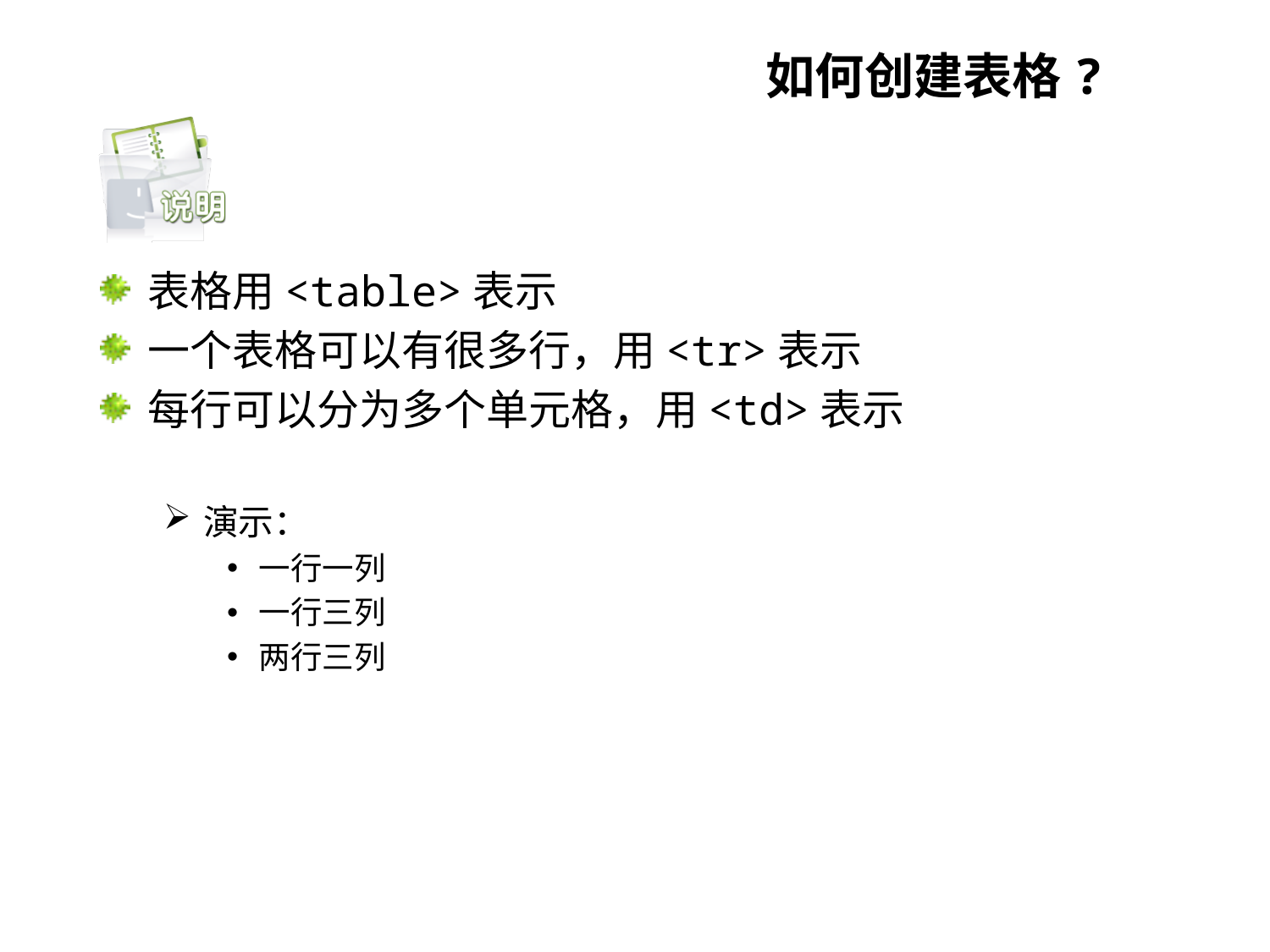

# 如何创建表格?
表格用<table>表示
一个表格可以有很多行，用<tr>表示
每行可以分为多个单元格，用<td>表示

演示：
一行一列
一行三列
两行三列